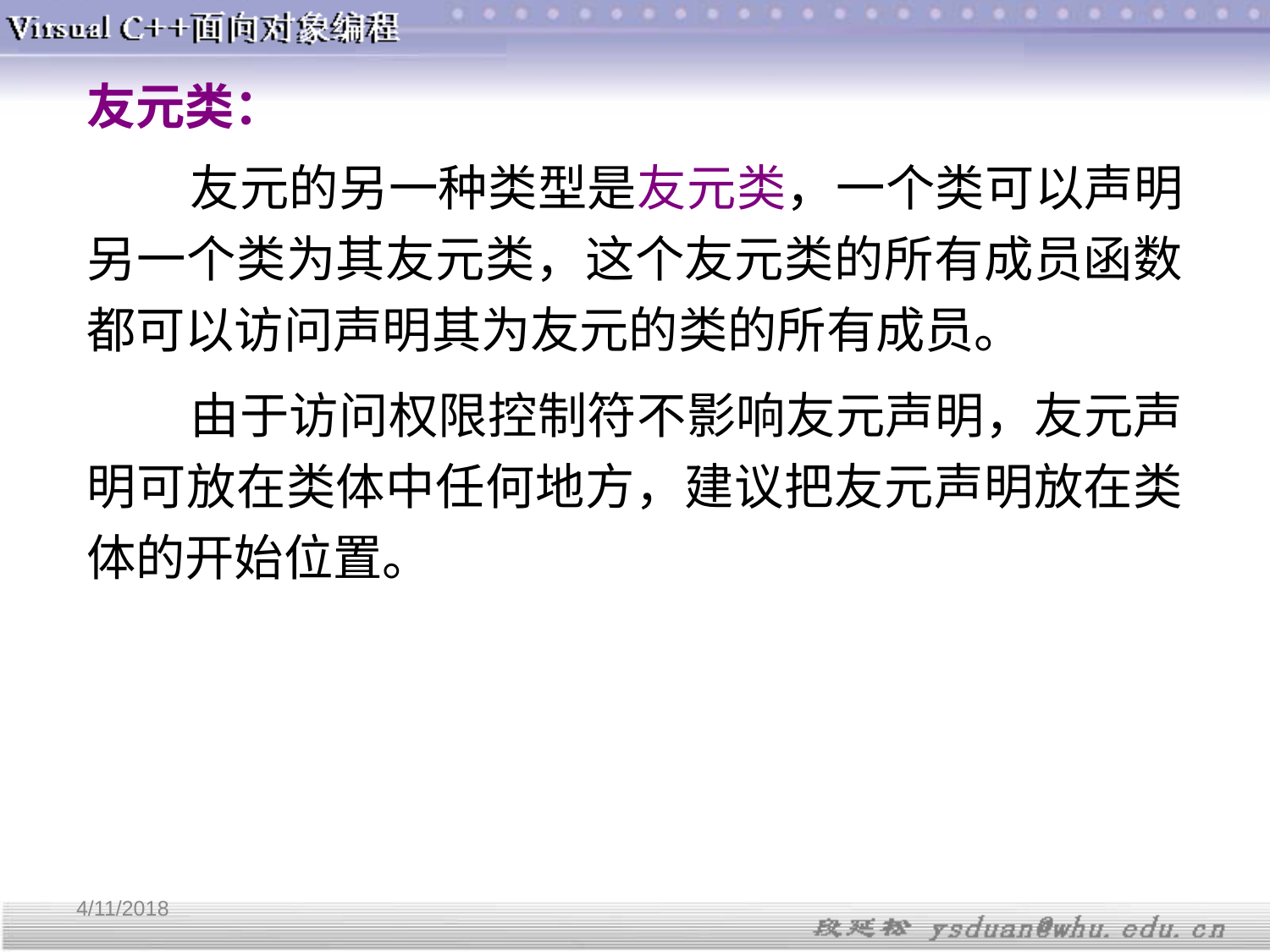

友元类：
        友元的另一种类型是友元类，一个类可以声明另一个类为其友元类，这个友元类的所有成员函数都可以访问声明其为友元的类的所有成员。
        由于访问权限控制符不影响友元声明，友元声明可放在类体中任何地方，建议把友元声明放在类体的开始位置。
4/11/2018